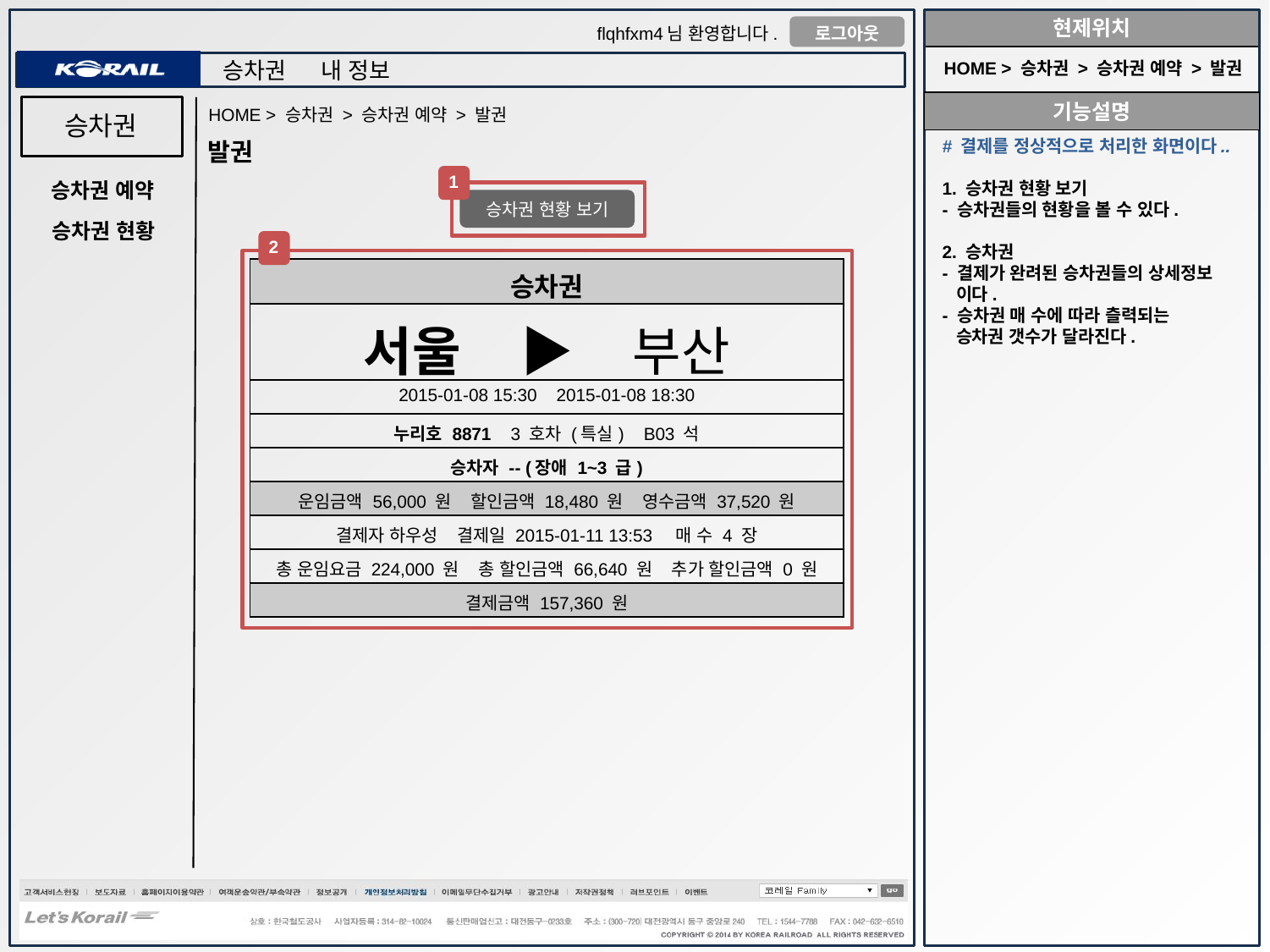

HOME > 승차권 > 승차권 예약 > 발권
HOME > 승차권 > 승차권 예약 > 발권
승차권
# 결제를 정상적으로 처리한 화면이다..

1. 승차권 현황 보기
- 승차권들의 현황을 볼 수 있다.

2. 승차권
- 결제가 완려된 승차권들의 상세정보
  이다.
- 승차권 매 수에 따라 츨력되는
  승차권 갯수가 달라진다.
발권
1

승차권 예약

승차권 현황 보기
승차권 현황
2

| 승차권 |
| --- |
| 서울 ▶ 부산 |
| 2015-01-08 15:30 2015-01-08 18:30 |
| 누리호 8871 3 호차 (특실) B03 석 |
| 승차자 -- (장애 1~3 급) |
| 운임금액 56,000 원 할인금액 18,480 원 영수금액 37,520 원 |
| 결제자 하우성 결제일 2015-01-11 13:53 매 수 4 장 |
| 총 운임요금 224,000 원 총 할인금액 66,640 원 추가 할인금액 0 원 |
| 결제금액 157,360 원 |